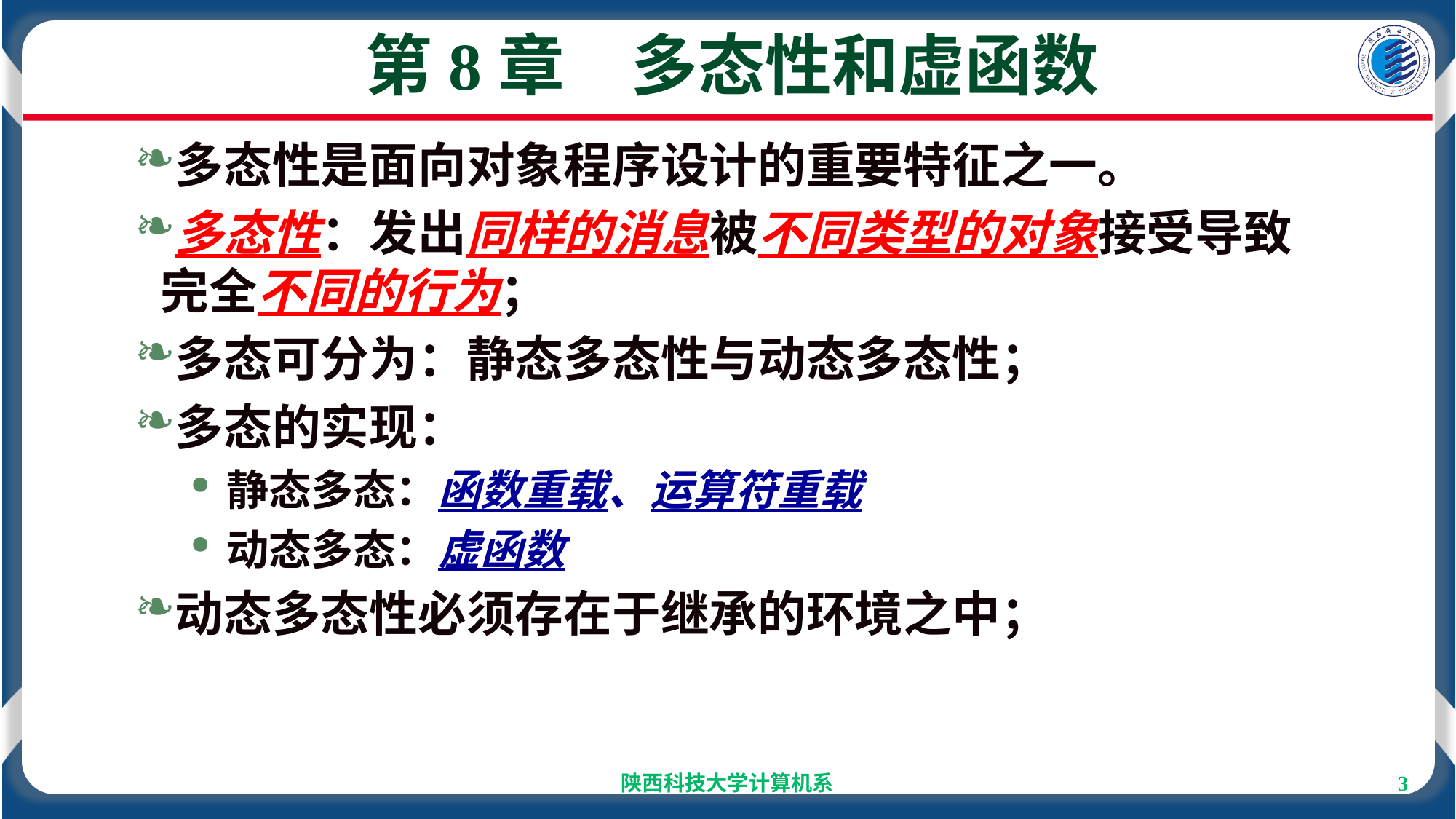

# 第8章　多态性和虚函数
多态性是面向对象程序设计的重要特征之一。
多态性：发出同样的消息被不同类型的对象接受导致完全不同的行为；
多态可分为：静态多态性与动态多态性；
多态的实现：
静态多态：函数重载、运算符重载
动态多态：虚函数
动态多态性必须存在于继承的环境之中；
陕西科技大学计算机系
3